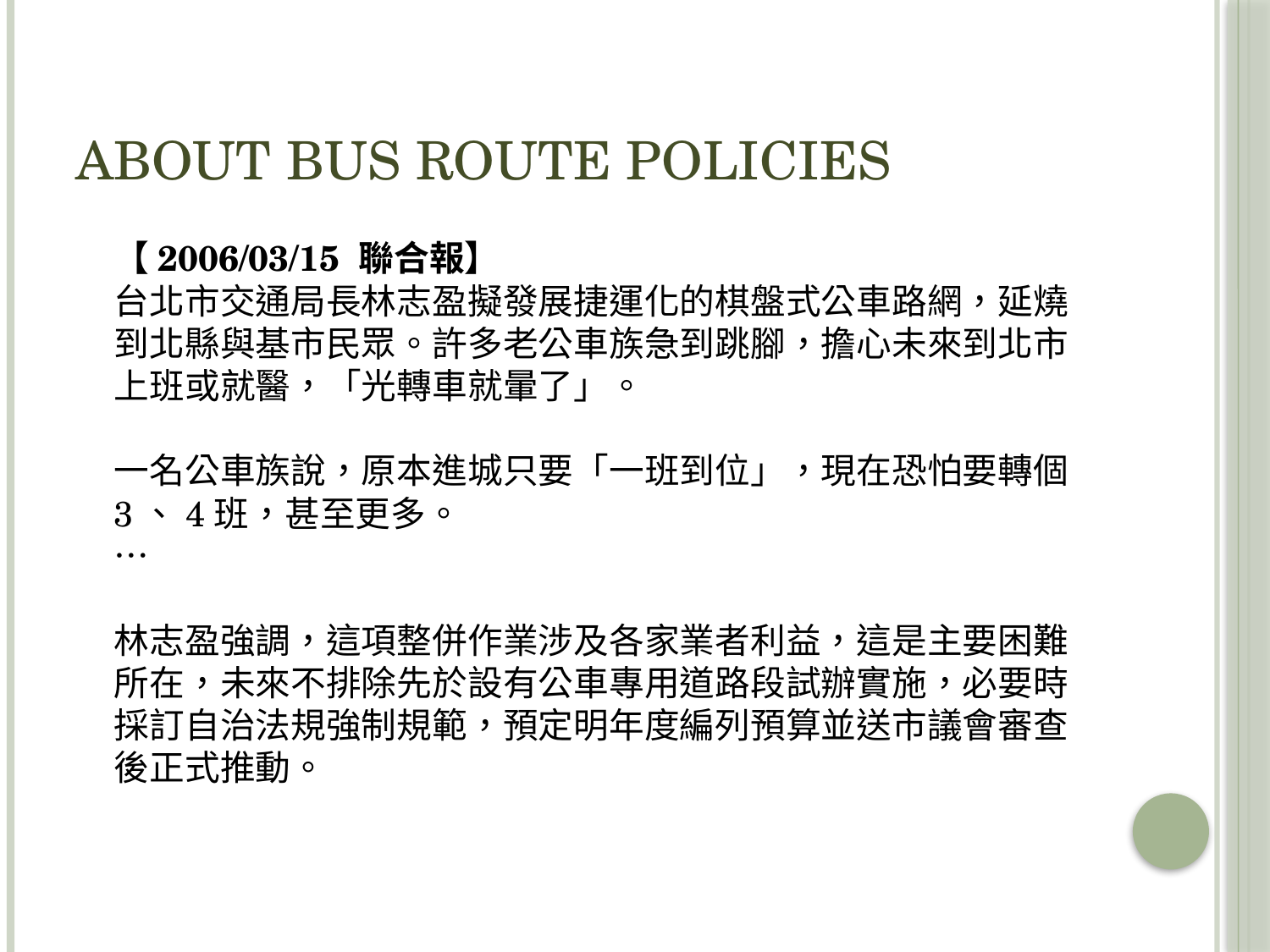

# About Bus Route Policies
	【2006/03/15 聯合報】 
台北市交通局長林志盈擬發展捷運化的棋盤式公車路網，延燒到北縣與基市民眾。許多老公車族急到跳腳，擔心未來到北市上班或就醫，「光轉車就暈了」。
一名公車族說，原本進城只要「一班到位」，現在恐怕要轉個3、4班，甚至更多。
…
林志盈強調，這項整併作業涉及各家業者利益，這是主要困難所在，未來不排除先於設有公車專用道路段試辦實施，必要時採訂自治法規強制規範，預定明年度編列預算並送市議會審查後正式推動。